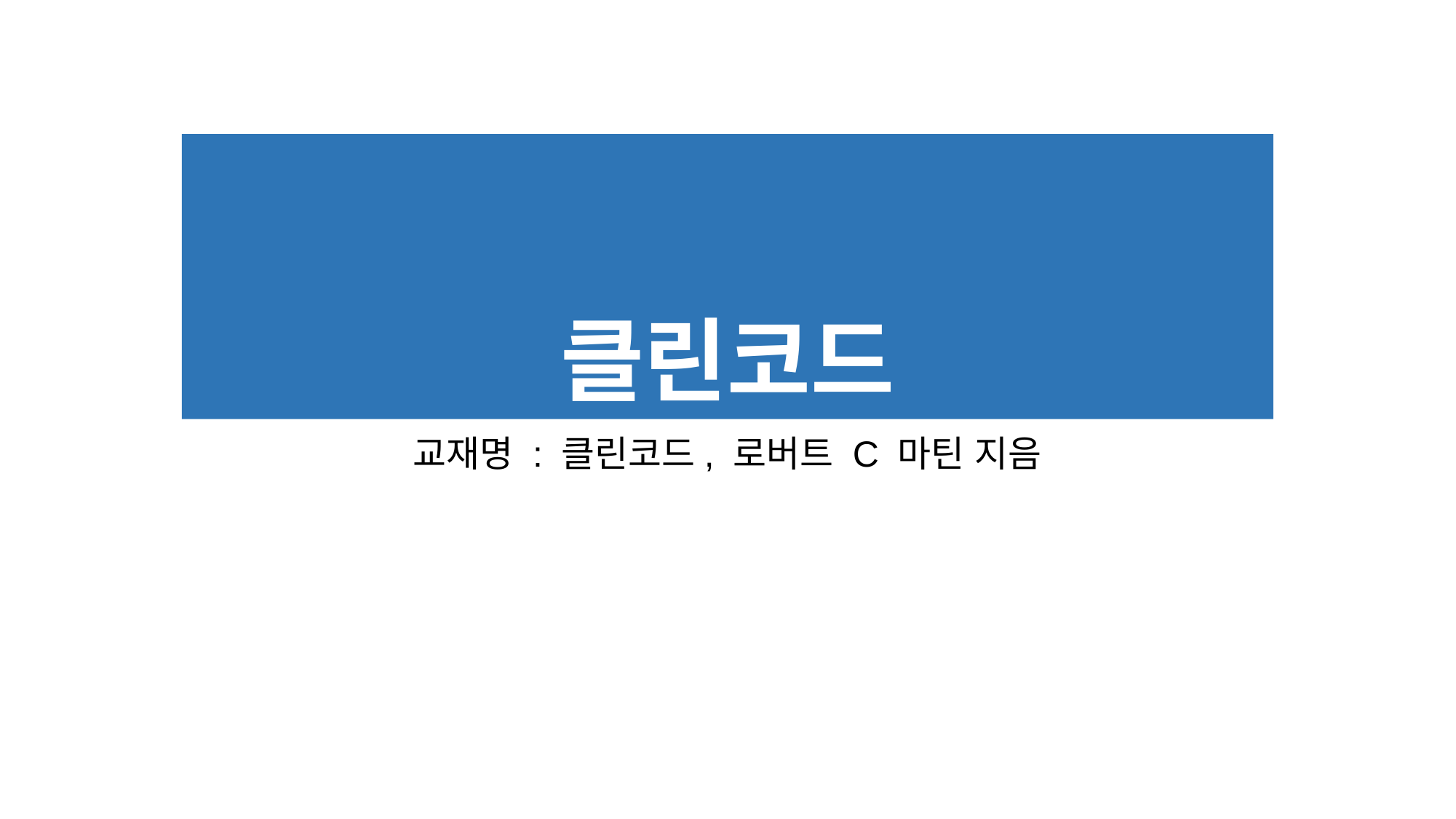

# 클린코드
교재명 : 클린코드, 로버트 C 마틴 지음